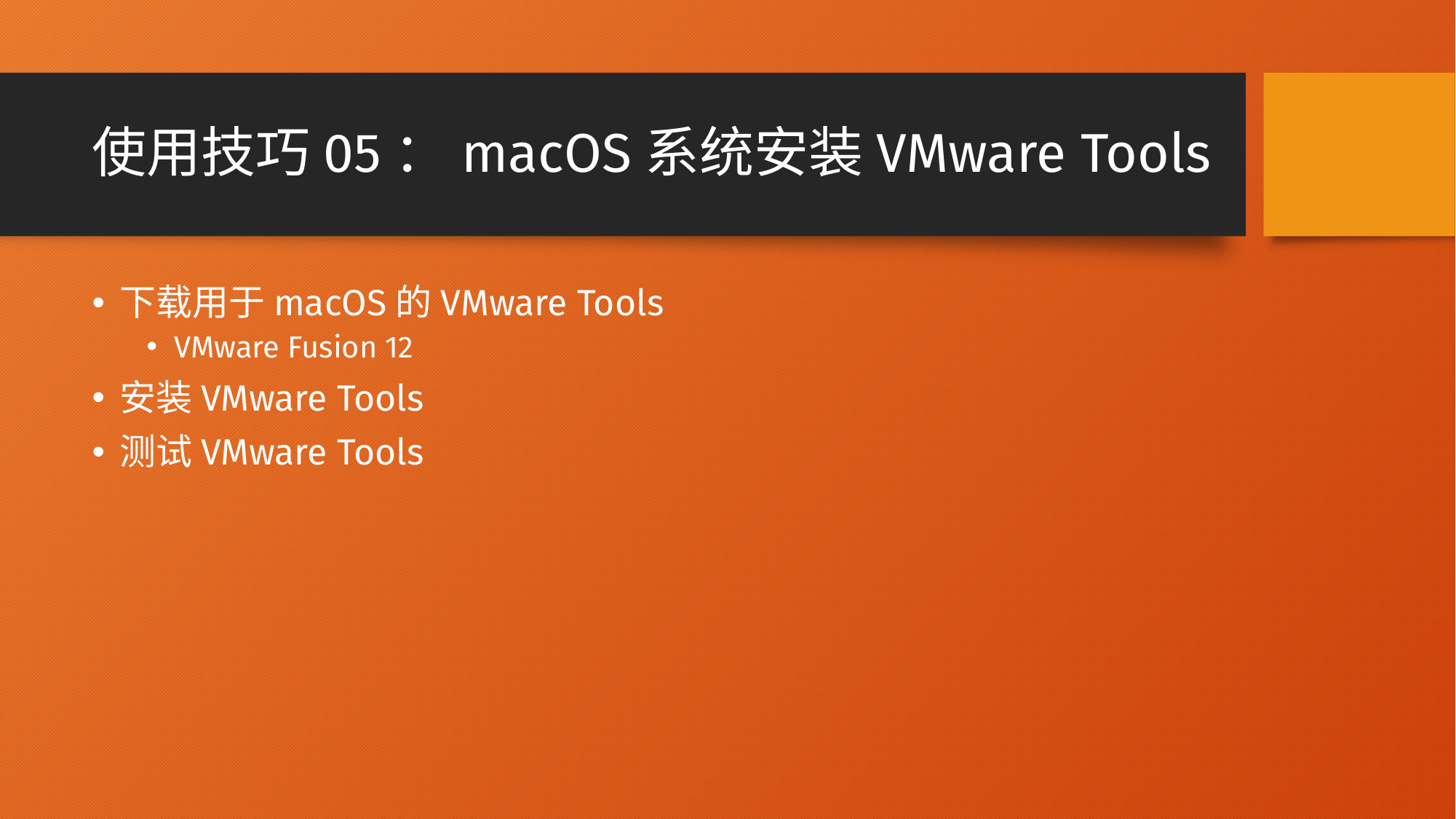

# 使用技巧05：macOS系统安装VMware Tools
下载用于macOS的VMware Tools
VMware Fusion 12
安装VMware Tools
测试VMware Tools